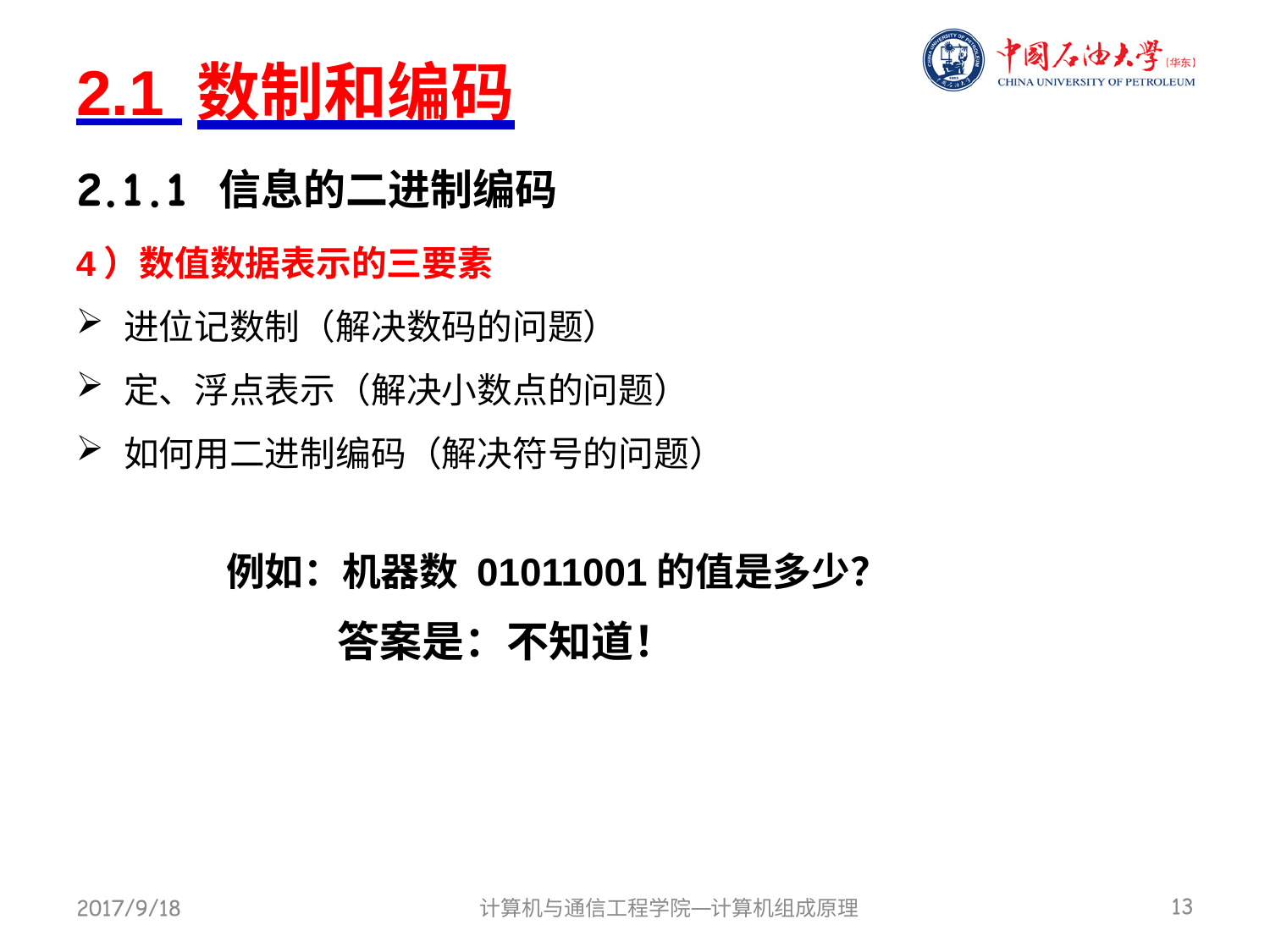

# 2.1 数制和编码
2.1.1 信息的二进制编码
4）数值数据表示的三要素
进位记数制（解决数码的问题）
定、浮点表示（解决小数点的问题）
如何用二进制编码（解决符号的问题）
例如：机器数 01011001的值是多少？
答案是：不知道！
2017/9/18
计算机与通信工程学院—计算机组成原理
13